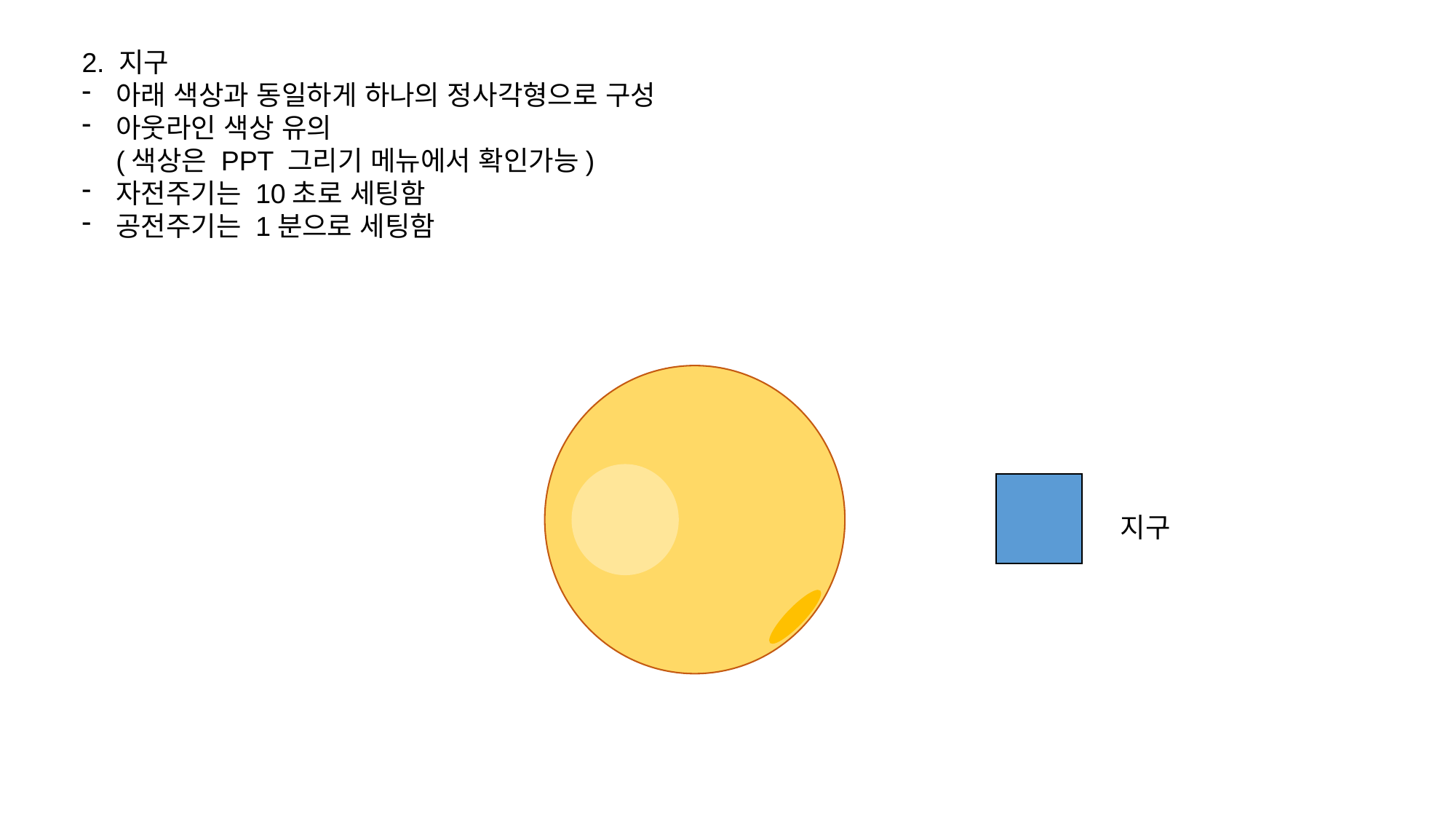

2. 지구
아래 색상과 동일하게 하나의 정사각형으로 구성
아웃라인 색상 유의
(색상은 PPT 그리기 메뉴에서 확인가능)
자전주기는 10초로 세팅함
공전주기는 1분으로 세팅함

지구